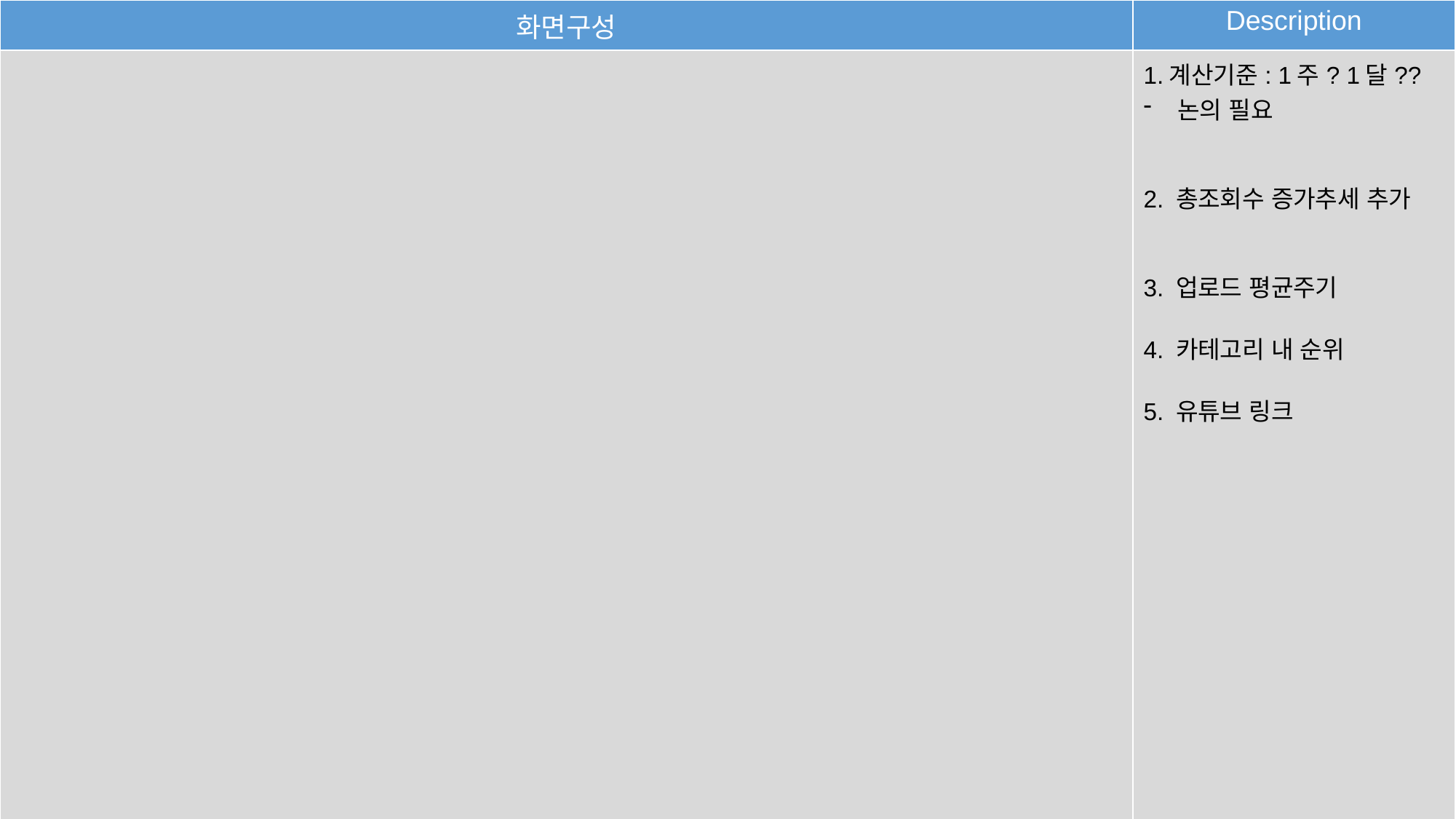

| 화면구성 | Description |
| --- | --- |
|  | 1.계산기준: 1주? 1달?? 논의 필요 2. 총조회수 증가추세 추가 3. 업로드 평균주기 4. 카테고리 내 순위 5. 유튜브 링크 |